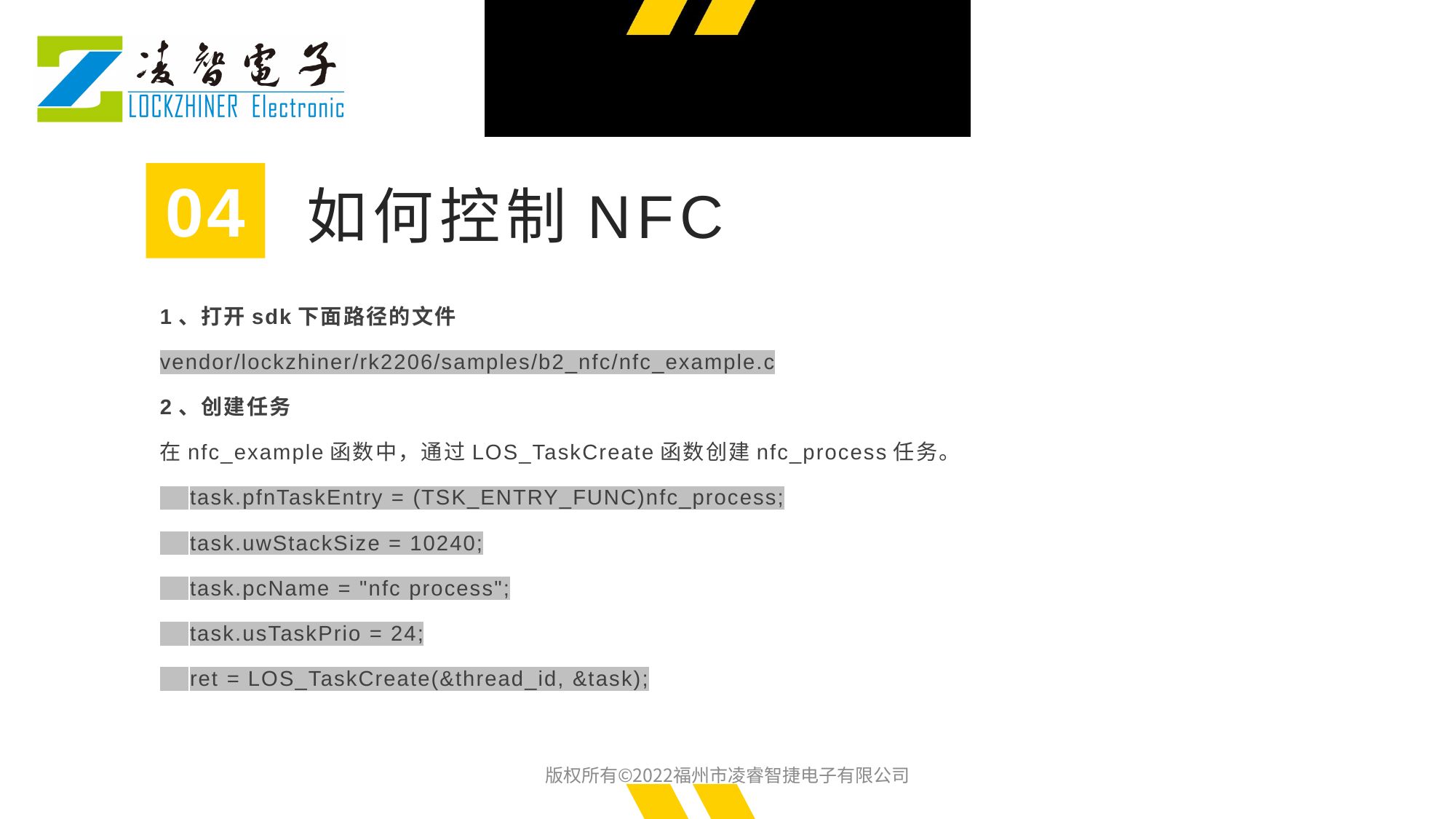

04
如何控制NFC
1、打开sdk下面路径的文件
vendor/lockzhiner/rk2206/samples/b2_nfc/nfc_example.c
2、创建任务
在nfc_example函数中，通过LOS_TaskCreate函数创建nfc_process任务。
    task.pfnTaskEntry = (TSK_ENTRY_FUNC)nfc_process;
    task.uwStackSize = 10240;
    task.pcName = "nfc process";
    task.usTaskPrio = 24;
    ret = LOS_TaskCreate(&thread_id, &task);
版权所有©2022福州市凌睿智捷电子有限公司
10